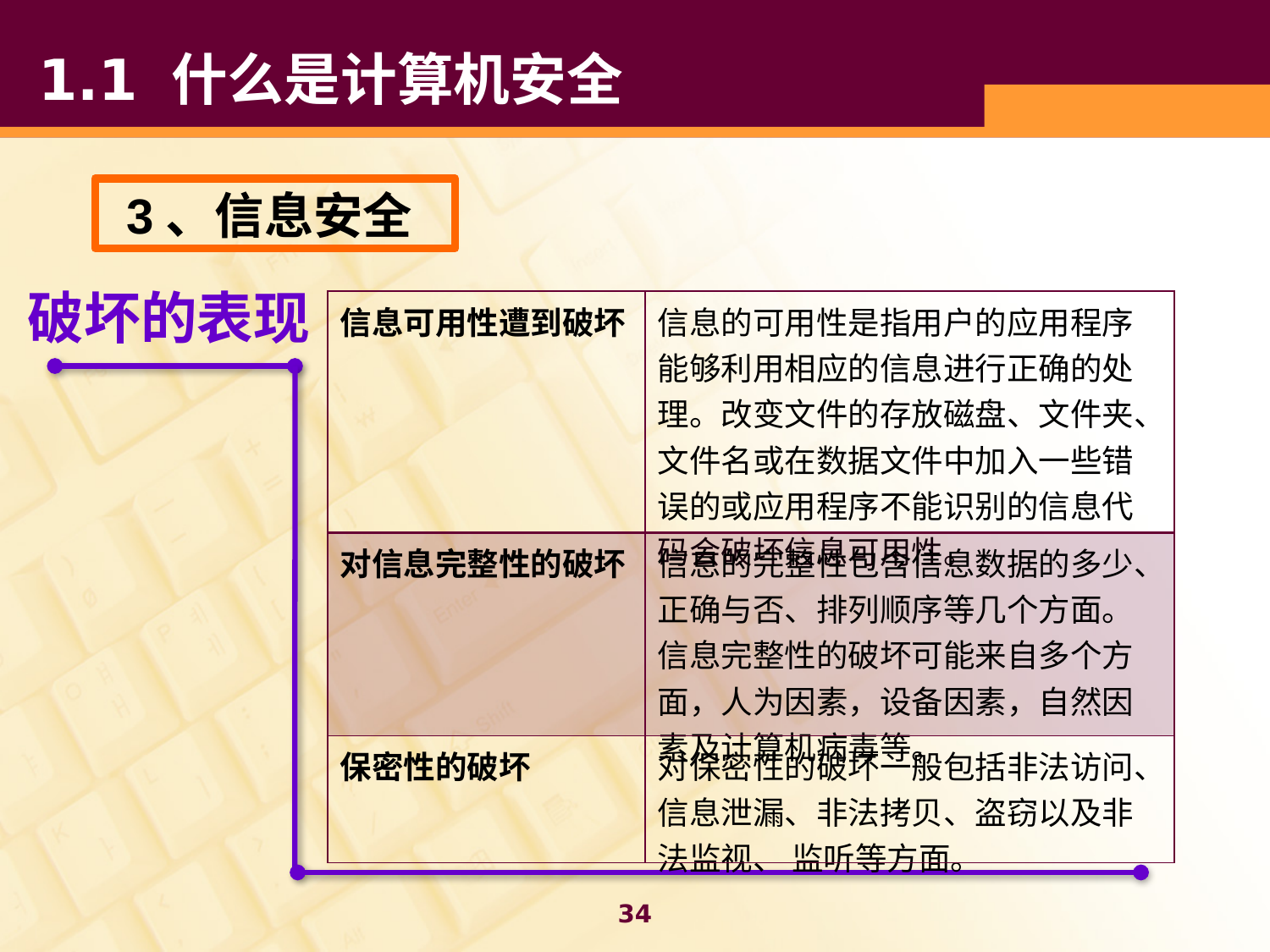

# 1.1 什么是计算机安全

3、信息安全
破坏的表现
| 信息可用性遭到破坏 | 信息的可用性是指用户的应用程序能够利用相应的信息进行正确的处理。改变文件的存放磁盘、文件夹、文件名或在数据文件中加入一些错误的或应用程序不能识别的信息代码会破坏信息可用性。 |
| --- | --- |
| 对信息完整性的破坏 | 信息的完整性包含信息数据的多少、正确与否、排列顺序等几个方面。信息完整性的破坏可能来自多个方面，人为因素，设备因素，自然因素及计算机病毒等。 |
| 保密性的破坏 | 对保密性的破坏一般包括非法访问、信息泄漏、非法拷贝、盗窃以及非法监视、 监听等方面。 |